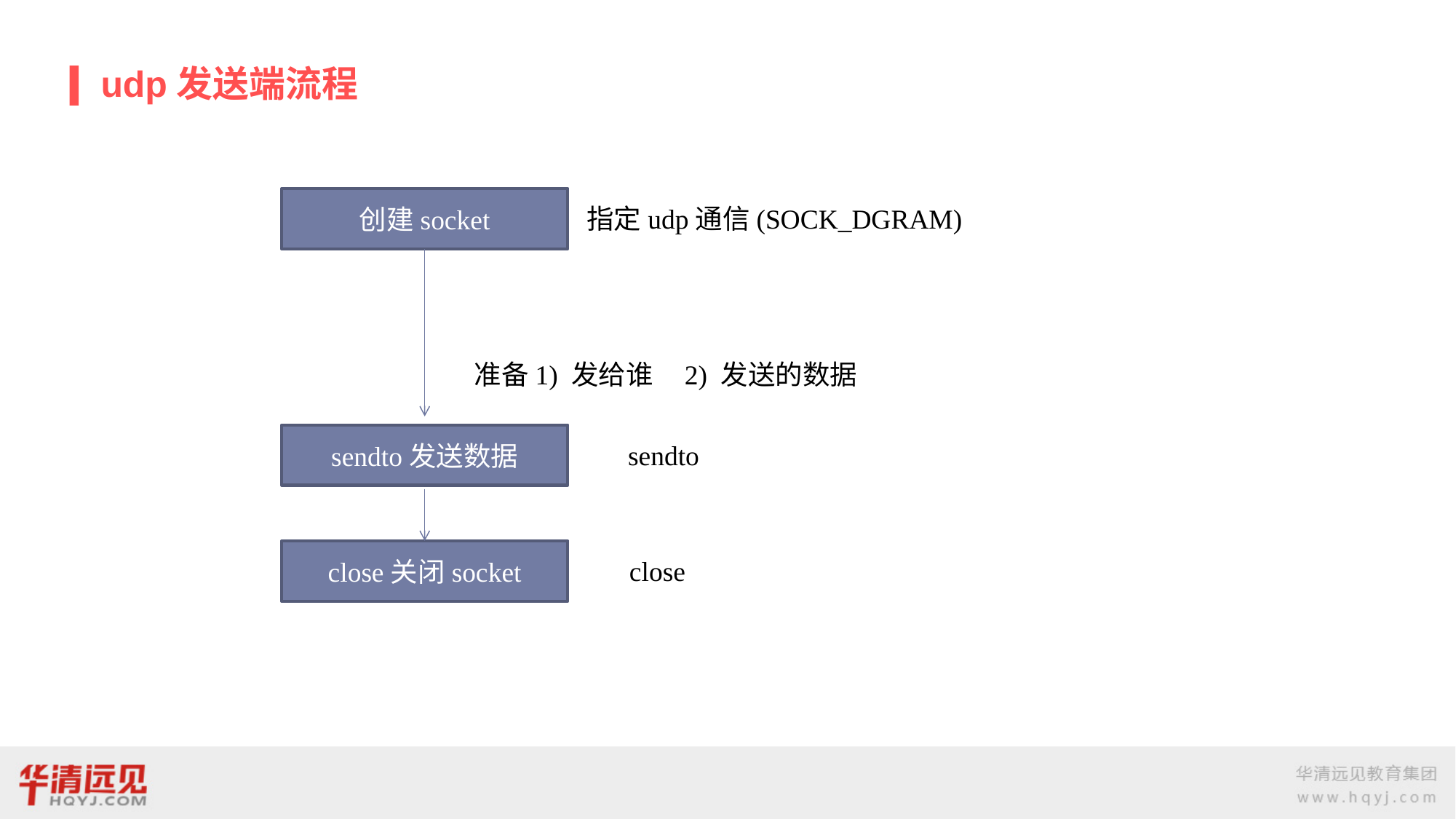

# udp发送端流程
创建socket
指定udp通信(SOCK_DGRAM)
准备1) 发给谁    2) 发送的数据
sendto发送数据
sendto
close关闭socket
close
11